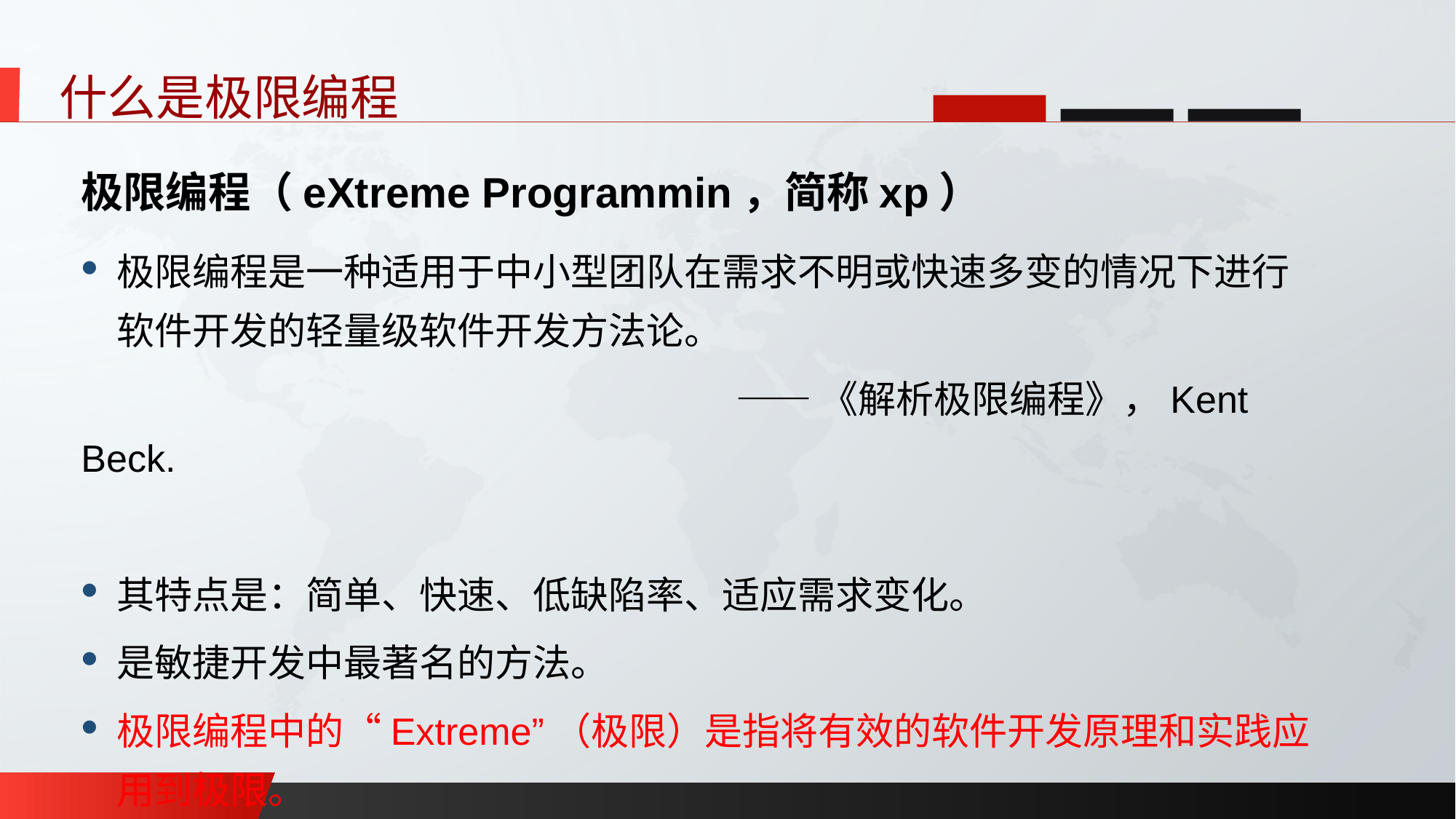

什么是极限编程

极限编程（eXtreme Programmin，简称xp）
极限编程是一种适用于中小型团队在需求不明或快速多变的情况下进行软件开发的轻量级软件开发方法论。
						——《解析极限编程》，Kent Beck.

其特点是：简单、快速、低缺陷率、适应需求变化。
是敏捷开发中最著名的方法。
极限编程中的“Extreme”（极限）是指将有效的软件开发原理和实践应用到极限。